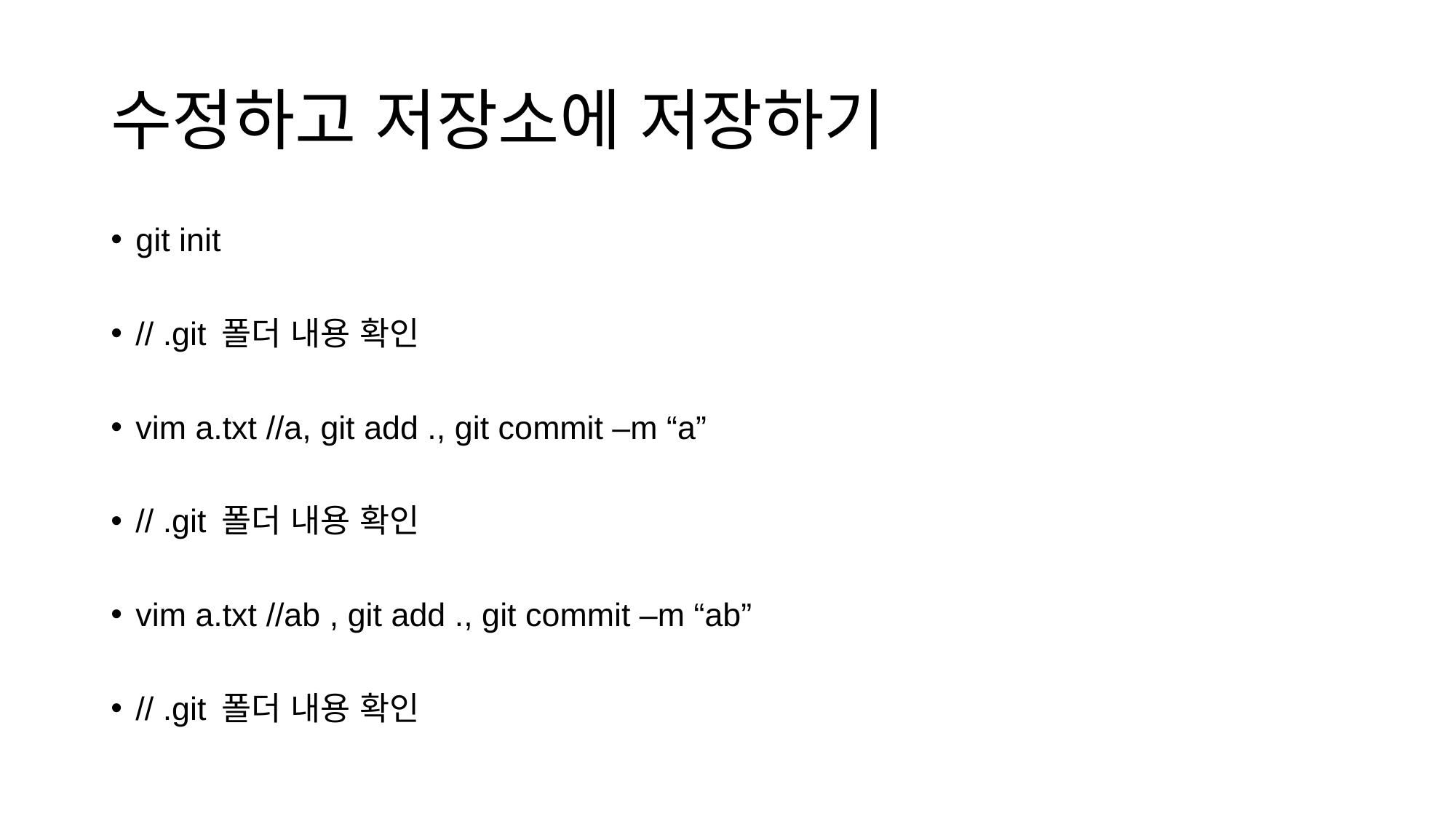

# 수정하고 저장소에 저장하기
git init

// .git 폴더 내용 확인

vim a.txt //a, git add ., git commit –m “a”

// .git 폴더 내용 확인

vim a.txt //ab , git add ., git commit –m “ab”

// .git 폴더 내용 확인